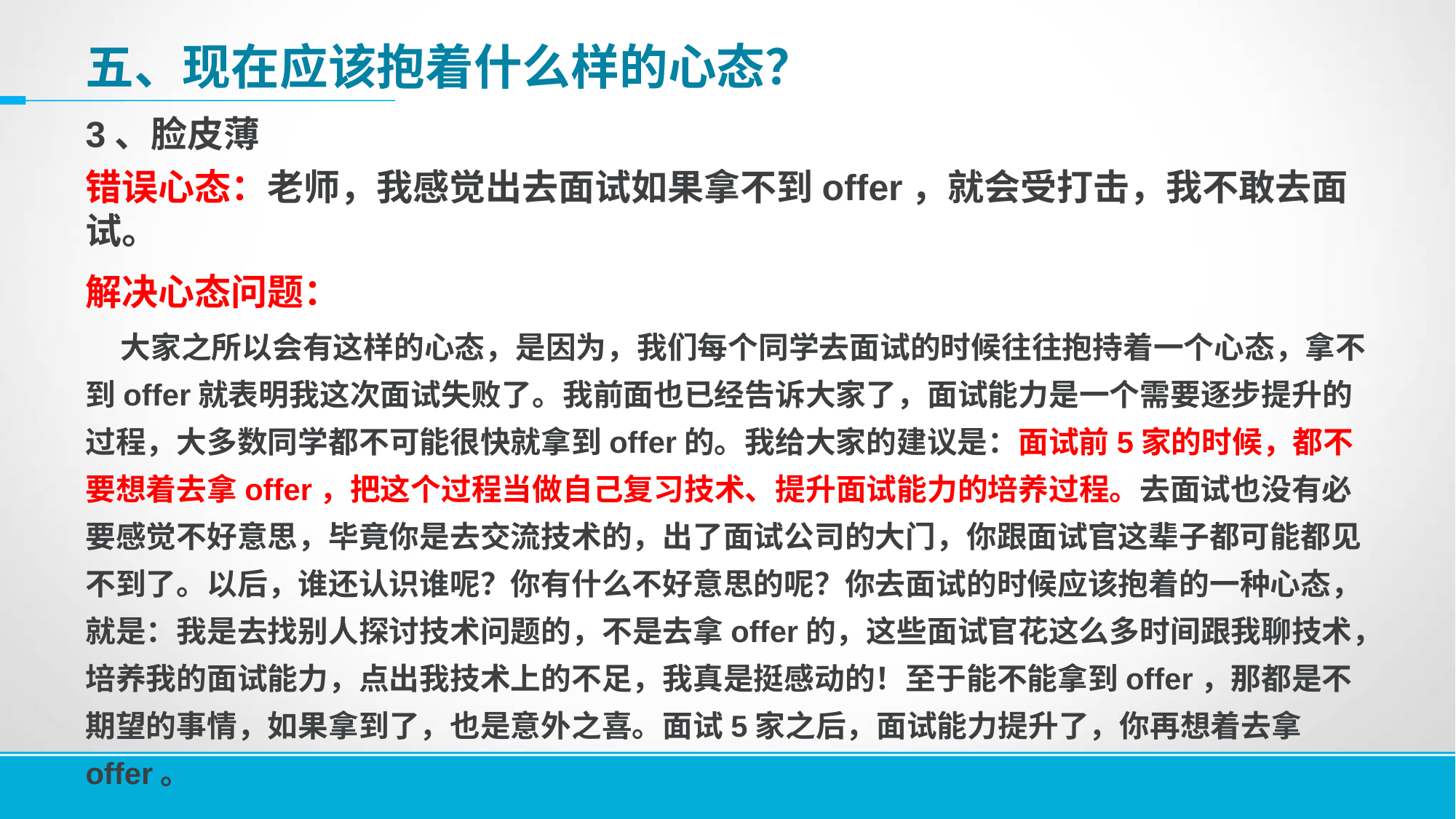

# 五、现在应该抱着什么样的心态？
3、脸皮薄
错误心态：老师，我感觉出去面试如果拿不到offer，就会受打击，我不敢去面试。
解决心态问题：
    大家之所以会有这样的心态，是因为，我们每个同学去面试的时候往往抱持着一个心态，拿不到offer就表明我这次面试失败了。我前面也已经告诉大家了，面试能力是一个需要逐步提升的过程，大多数同学都不可能很快就拿到offer的。我给大家的建议是：面试前5家的时候，都不要想着去拿offer，把这个过程当做自己复习技术、提升面试能力的培养过程。去面试也没有必要感觉不好意思，毕竟你是去交流技术的，出了面试公司的大门，你跟面试官这辈子都可能都见不到了。以后，谁还认识谁呢？你有什么不好意思的呢？你去面试的时候应该抱着的一种心态，就是：我是去找别人探讨技术问题的，不是去拿offer的，这些面试官花这么多时间跟我聊技术，培养我的面试能力，点出我技术上的不足，我真是挺感动的！至于能不能拿到offer，那都是不期望的事情，如果拿到了，也是意外之喜。面试5家之后，面试能力提升了，你再想着去拿offer。